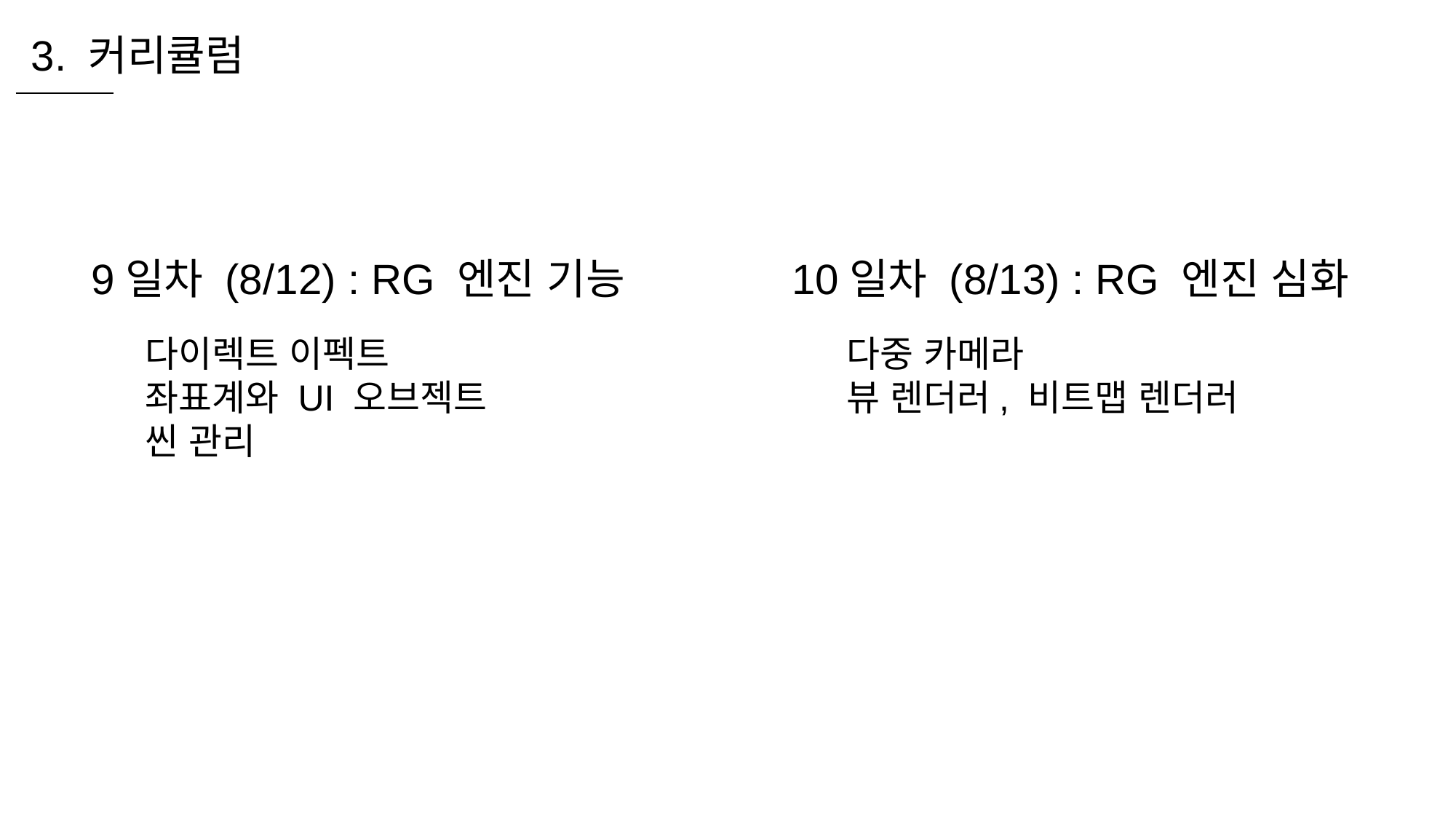

3. 커리큘럼
9일차 (8/12) : RG 엔진 기능
10일차 (8/13) : RG 엔진 심화
다이렉트 이펙트
좌표계와 UI 오브젝트
씬 관리
다중 카메라
뷰 렌더러, 비트맵 렌더러